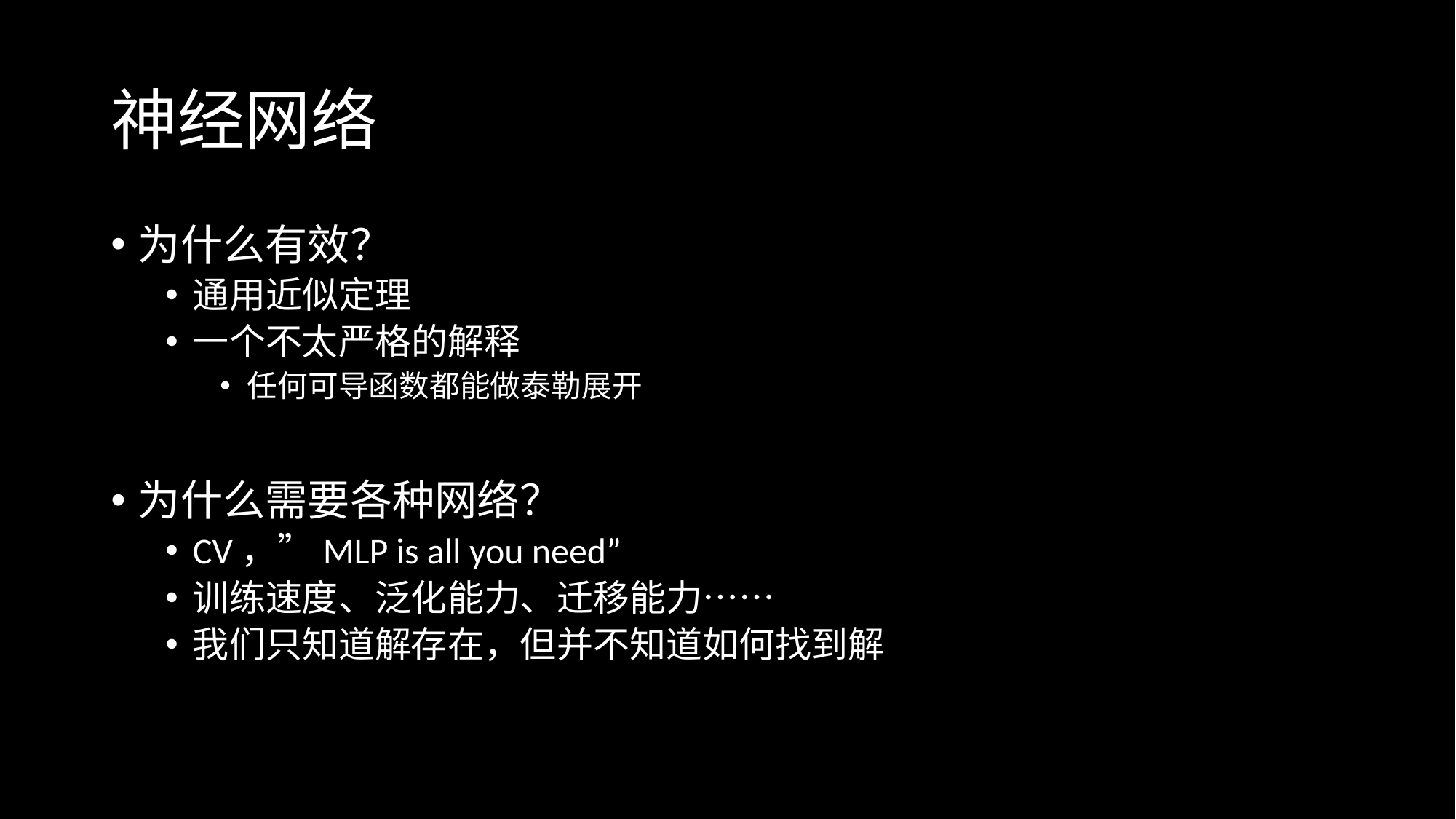

# 神经网络
为什么有效？
通用近似定理
一个不太严格的解释
任何可导函数都能做泰勒展开

为什么需要各种网络？
CV，”MLP is all you need”
训练速度、泛化能力、迁移能力……
我们只知道解存在，但并不知道如何找到解